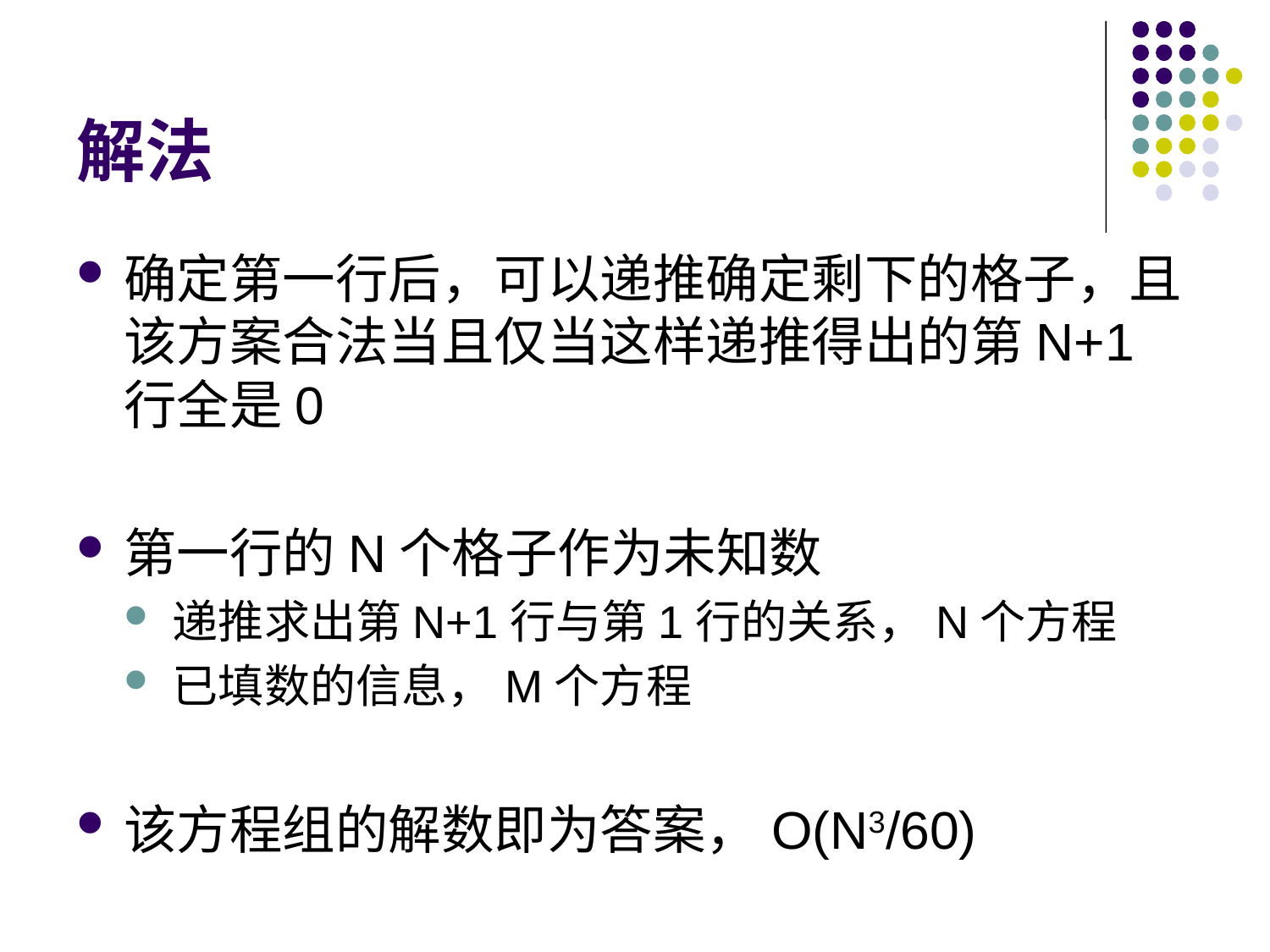

# 解法
确定第一行后，可以递推确定剩下的格子，且该方案合法当且仅当这样递推得出的第N+1行全是0

第一行的N个格子作为未知数
递推求出第N+1行与第1行的关系，N个方程
已填数的信息，M个方程

该方程组的解数即为答案，O(N3/60)